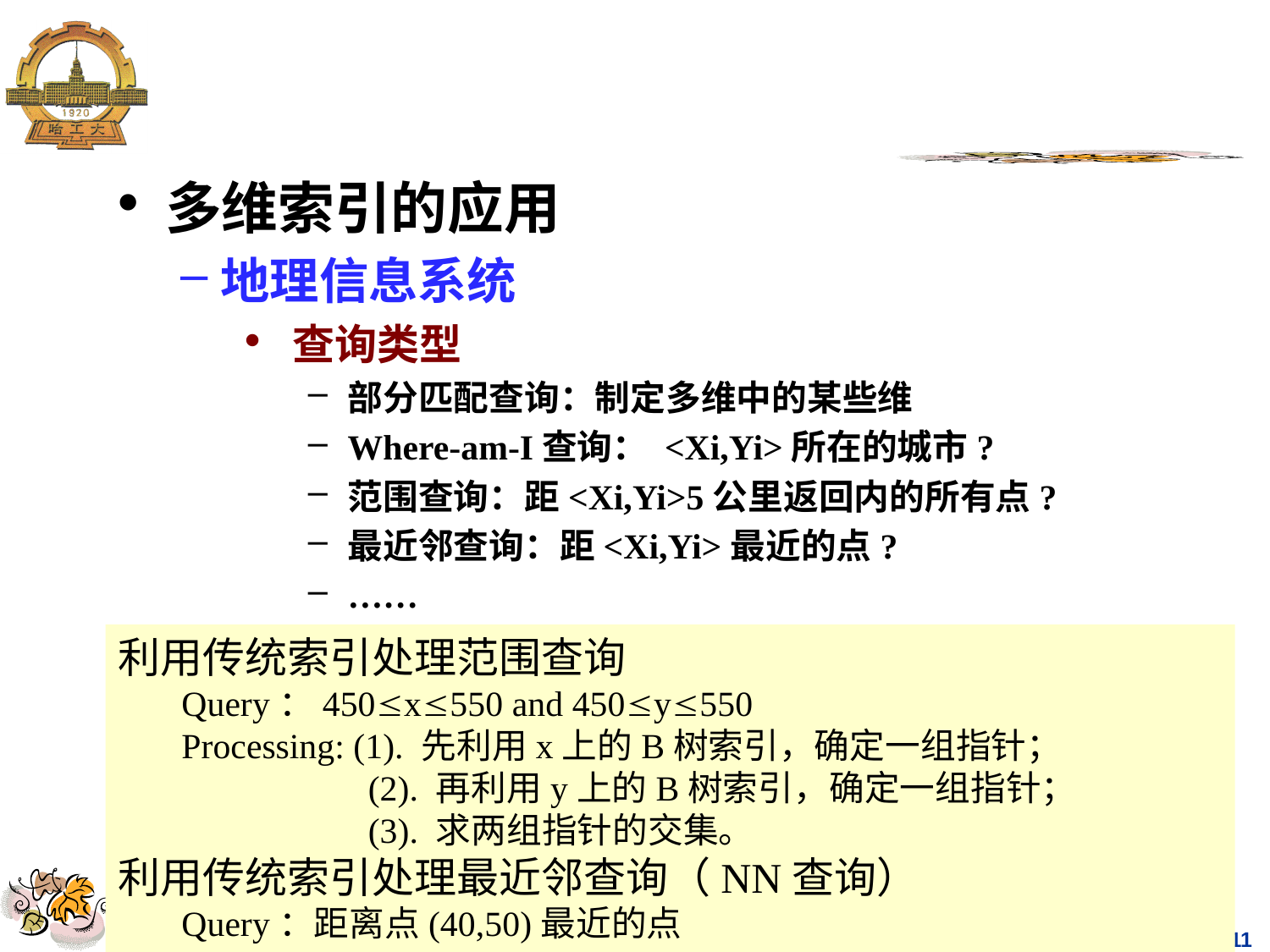

#
多维索引的应用
地理信息系统
查询类型
部分匹配查询：制定多维中的某些维
Where-am-I查询： <Xi,Yi>所在的城市?
范围查询：距<Xi,Yi>5公里返回内的所有点?
最近邻查询：距<Xi,Yi>最近的点?
……
利用传统索引处理范围查询
Query：450≤x≤550 and 450≤y≤550
Processing: (1). 先利用x上的B树索引，确定一组指针；
                     (2). 再利用y上的B树索引，确定一组指针；
                     (3). 求两组指针的交集。
利用传统索引处理最近邻查询（NN查询）
Query：距离点(40,50)最近的点
2021/4/18
HIT-DBLAB
113